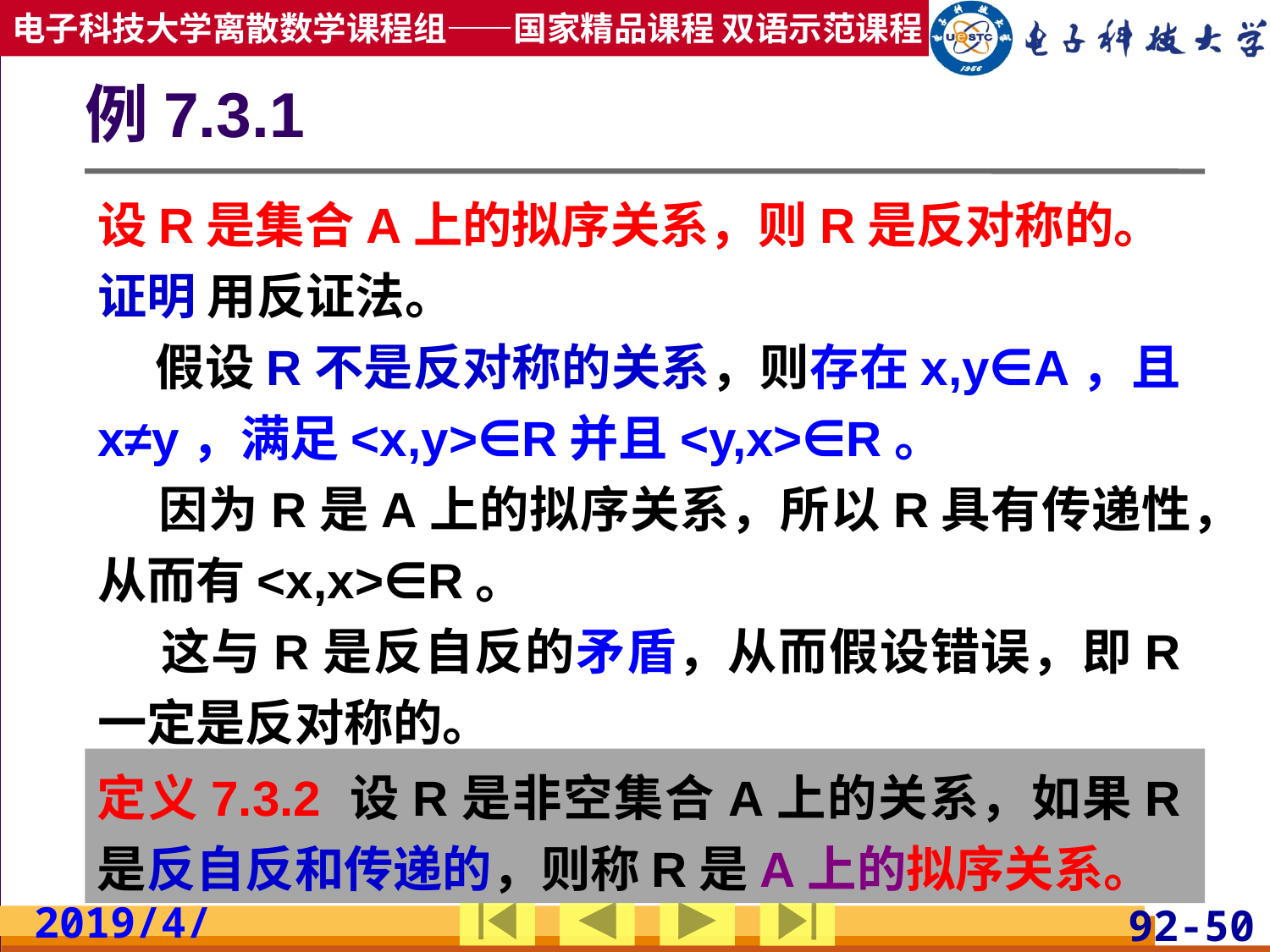

# 例7.3.1
设R是集合A上的拟序关系，则R是反对称的。
证明 用反证法。
    假设R不是反对称的关系，则存在x,y∈A，且x≠y，满足<x,y>∈R并且<y,x>∈R。
    因为R是A上的拟序关系，所以R具有传递性，从而有<x,x>∈R。
    这与R是反自反的矛盾，从而假设错误，即R一定是反对称的。
定义7.3.2 设R是非空集合A上的关系，如果R是反自反和传递的，则称R是A上的拟序关系。
2019/4/17